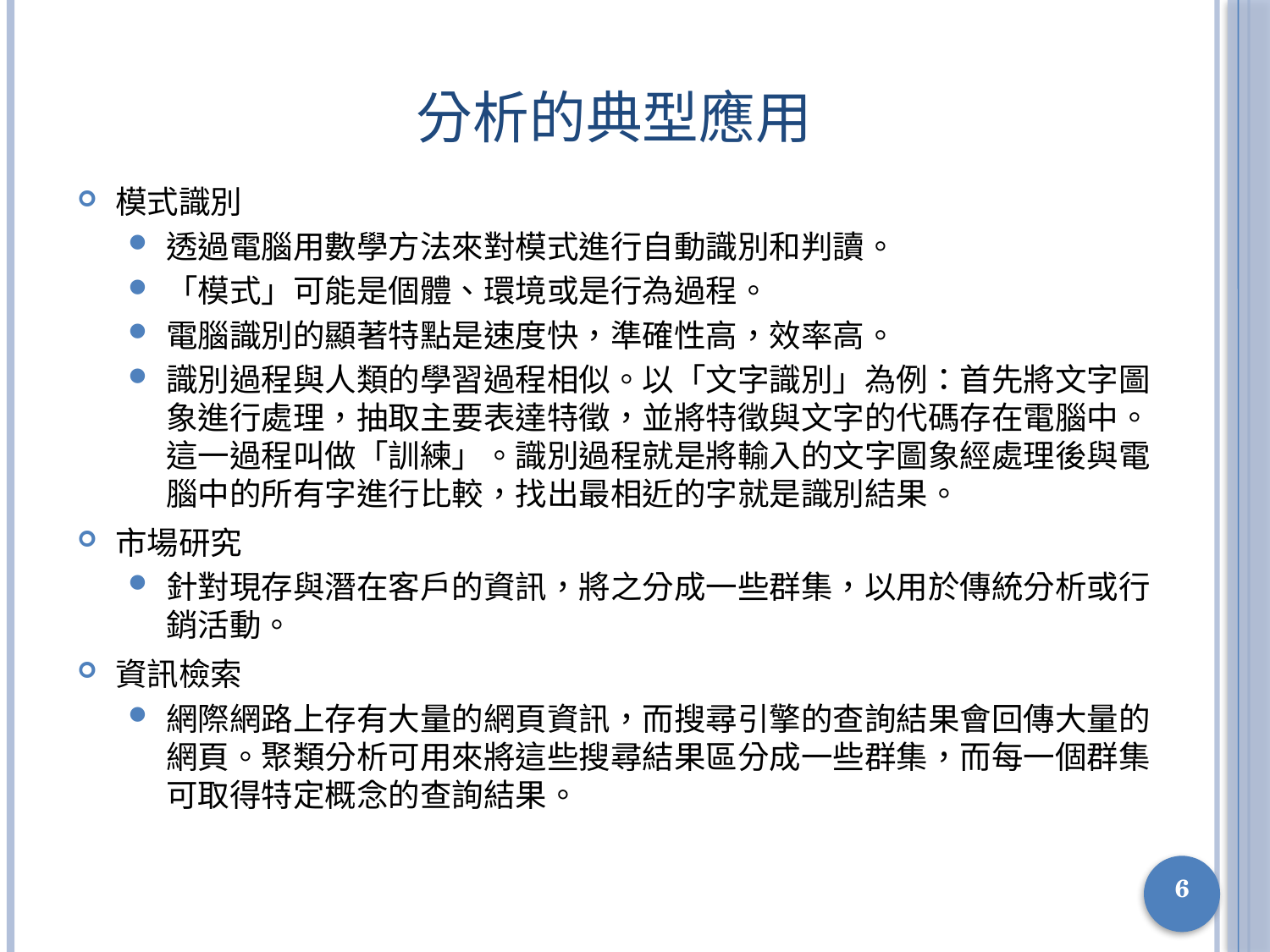

# 分析的典型應用
模式識別
透過電腦用數學方法來對模式進行自動識別和判讀。
「模式」可能是個體、環境或是行為過程。
電腦識別的顯著特點是速度快，準確性高，效率高。
識別過程與人類的學習過程相似。以「文字識別」為例：首先將文字圖象進行處理，抽取主要表達特徵，並將特徵與文字的代碼存在電腦中。這一過程叫做「訓練」。識別過程就是將輸入的文字圖象經處理後與電腦中的所有字進行比較，找出最相近的字就是識別結果。
市場研究
針對現存與潛在客戶的資訊，將之分成一些群集，以用於傳統分析或行銷活動。
資訊檢索
網際網路上存有大量的網頁資訊，而搜尋引擎的查詢結果會回傳大量的網頁。聚類分析可用來將這些搜尋結果區分成一些群集，而每一個群集可取得特定概念的查詢結果。

6